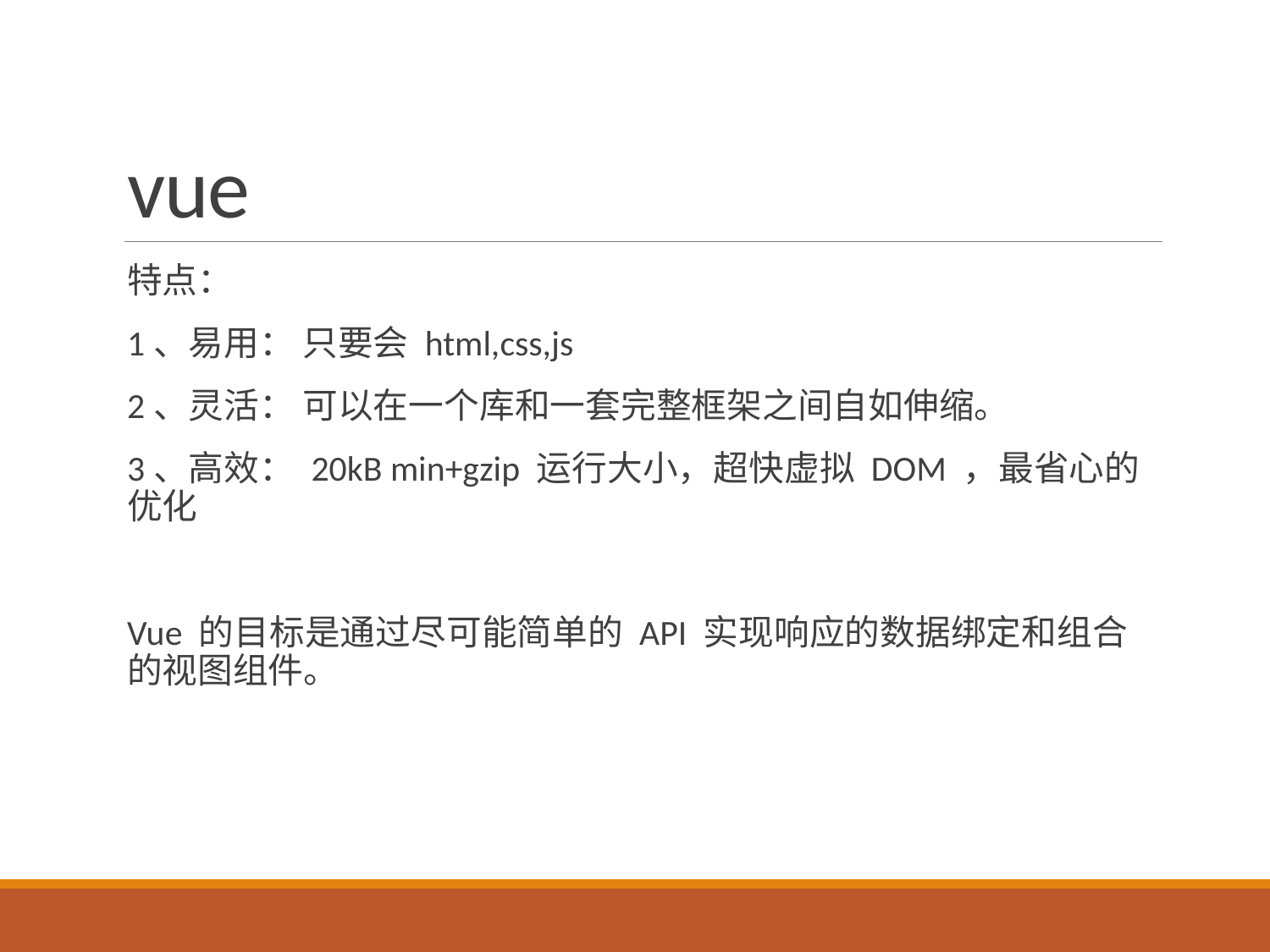

# vue
特点：
1、易用： 只要会 html,css,js
2、灵活： 可以在一个库和一套完整框架之间自如伸缩。
3、高效： 20kB min+gzip 运行大小，超快虚拟 DOM ，最省心的优化

Vue 的目标是通过尽可能简单的 API 实现响应的数据绑定和组合的视图组件。